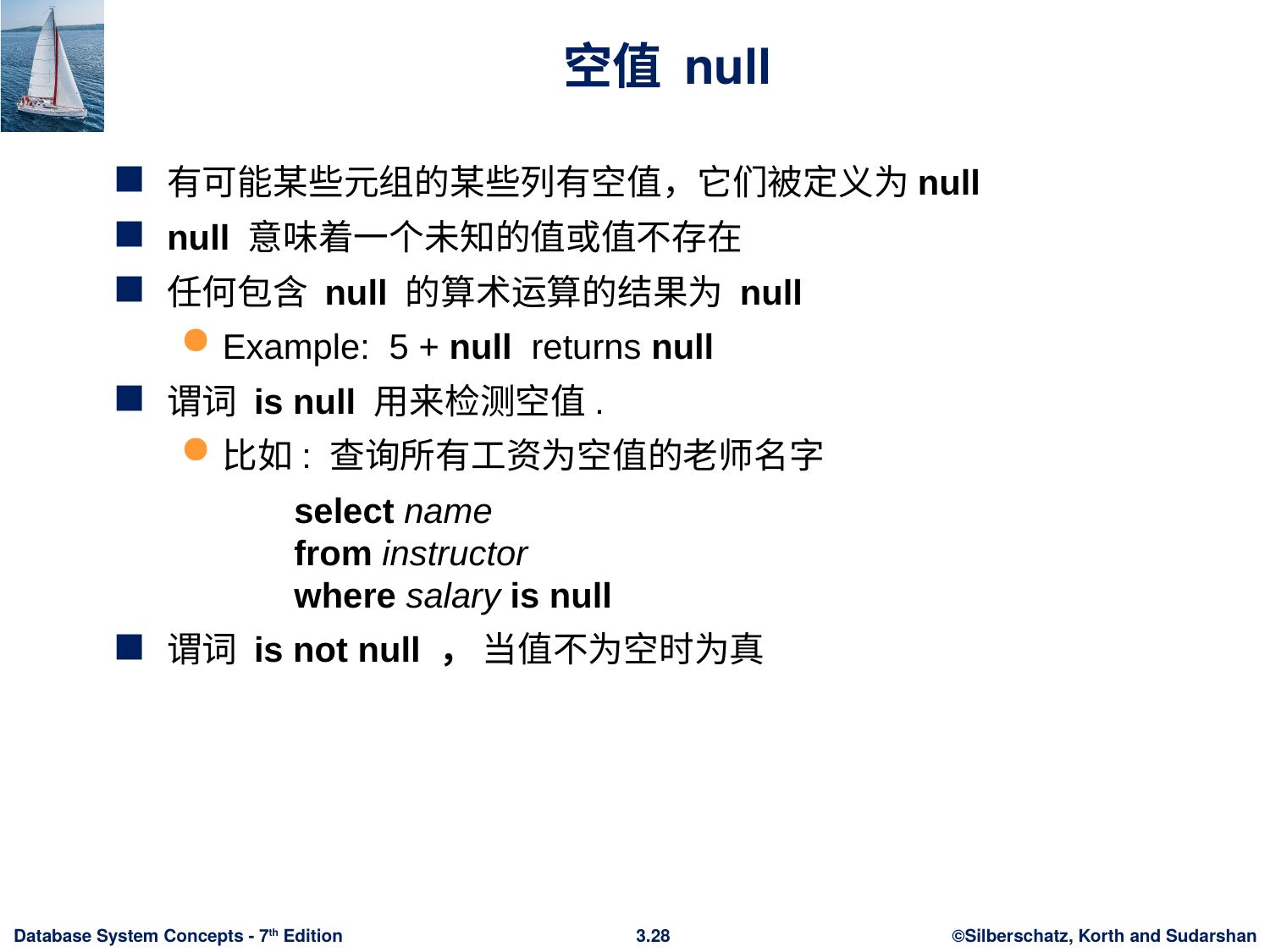

# 空值 null
有可能某些元组的某些列有空值，它们被定义为null
null 意味着一个未知的值或值不存在
任何包含 null 的算术运算的结果为 null
Example:  5 + null  returns null
谓词 is null 用来检测空值.
比如: 查询所有工资为空值的老师名字
		select name
	from instructor
	where salary is null
谓词 is not null ， 当值不为空时为真